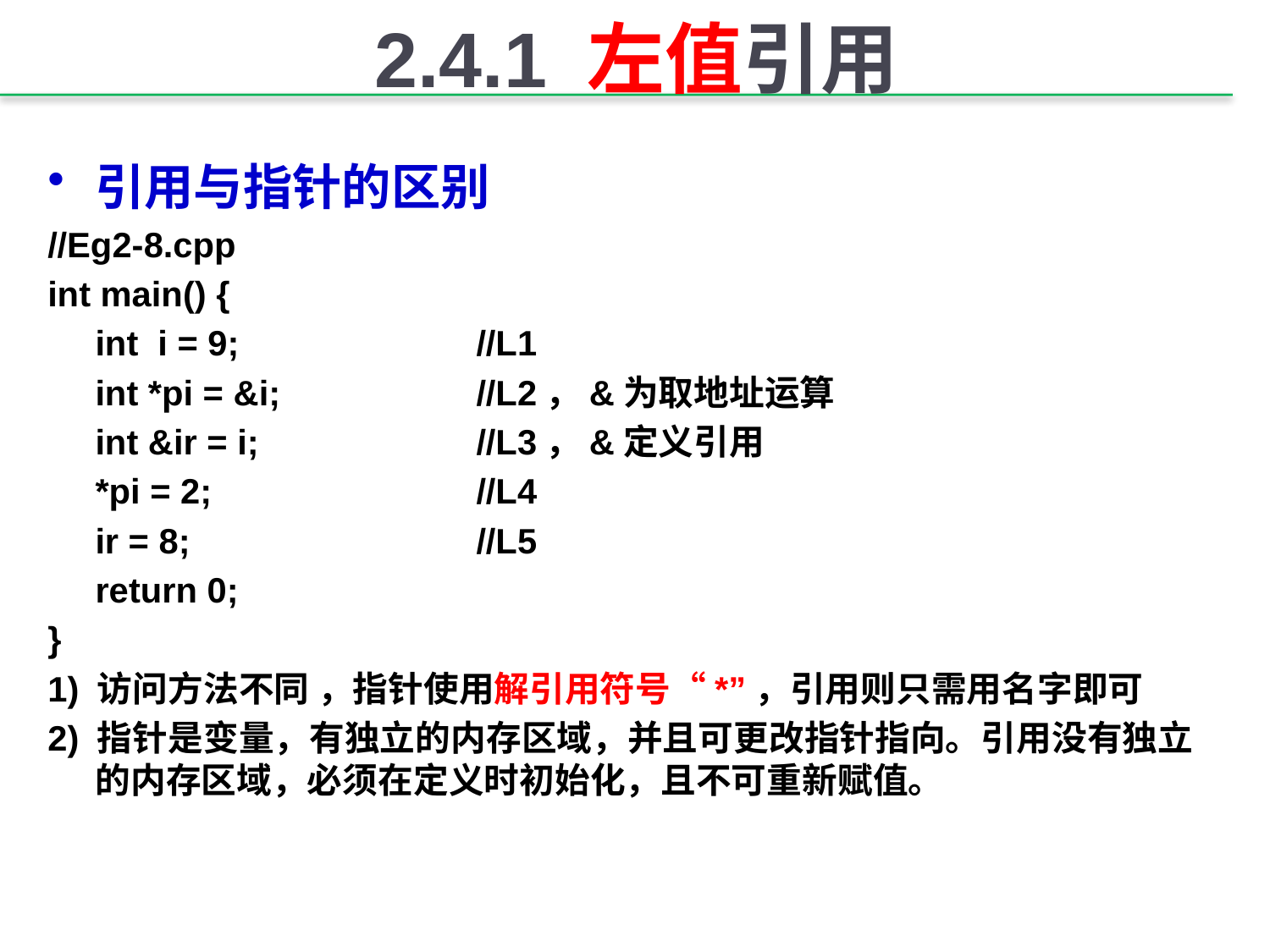

# 2.4.1 左值引用
引用与指针的区别
//Eg2-8.cpp
int main() {
	int  i = 9;    		//L1
	int *pi = &i;  		//L2，&为取地址运算
	int &ir = i;   		//L3，&定义引用
	*pi = 2;      		//L4
	ir = 8;       		//L5
	return 0;
}
1) 访问方法不同 ，指针使用解引用符号“*”，引用则只需用名字即可
2) 指针是变量，有独立的内存区域，并且可更改指针指向。引用没有独立的内存区域，必须在定义时初始化，且不可重新赋值。